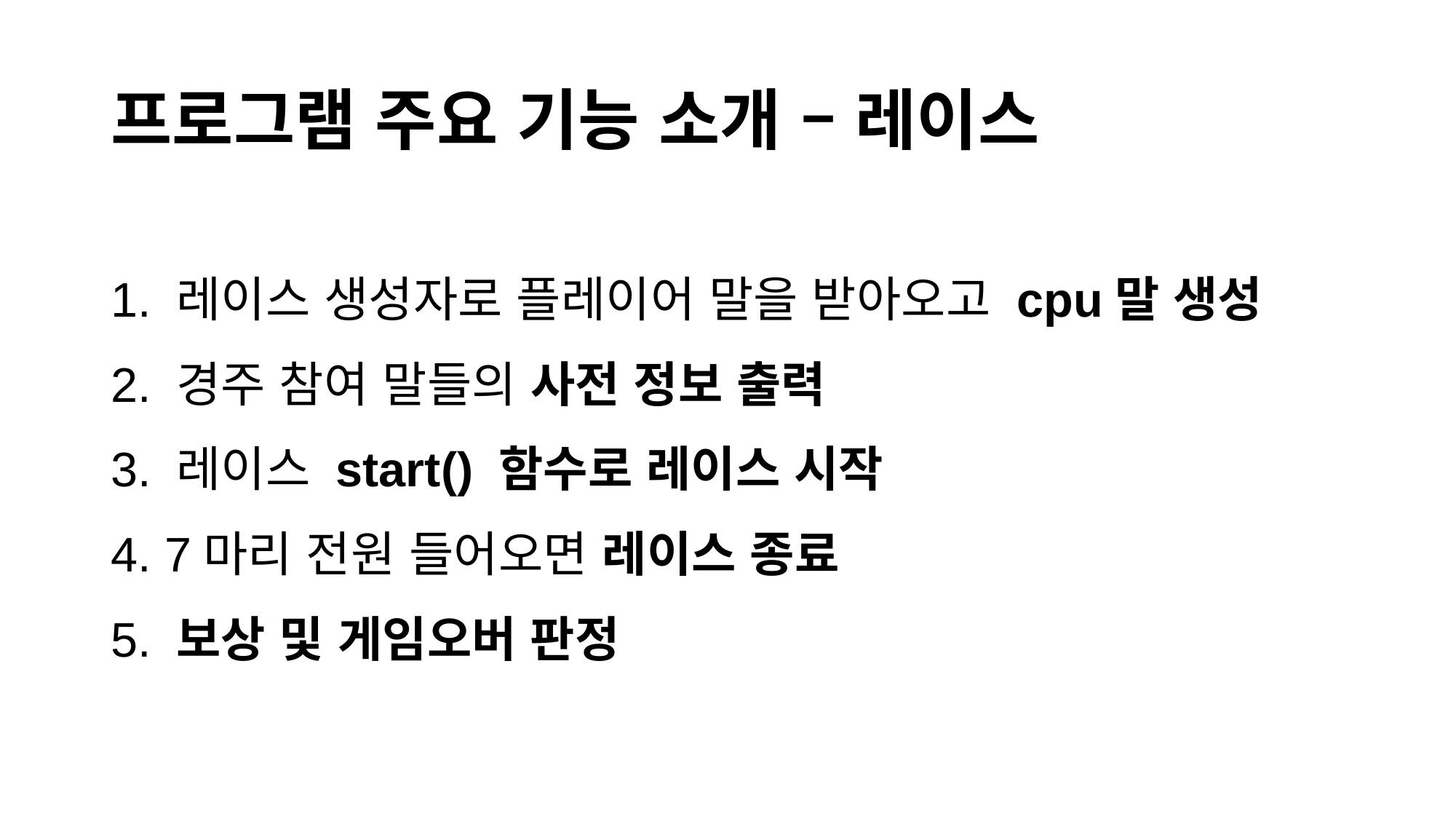

# 프로그램 주요 기능 소개 – 레이스
1. 레이스 생성자로 플레이어 말을 받아오고 cpu말 생성
2. 경주 참여 말들의 사전 정보 출력
3. 레이스 start() 함수로 레이스 시작
4. 7마리 전원 들어오면 레이스 종료
5. 보상 및 게임오버 판정